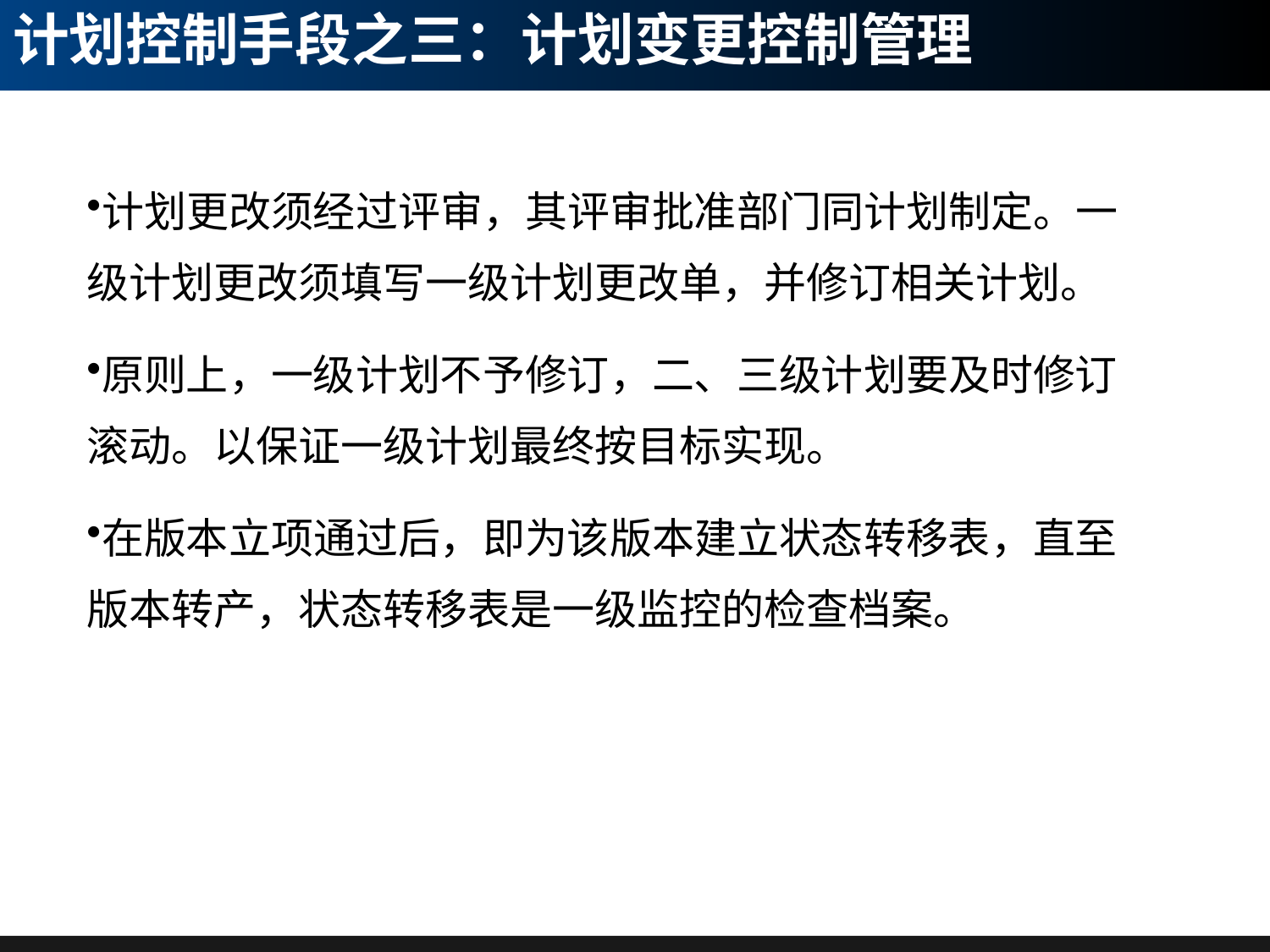

计划控制手段之三：计划变更控制管理
计划更改须经过评审，其评审批准部门同计划制定。一级计划更改须填写一级计划更改单，并修订相关计划。
原则上，一级计划不予修订，二、三级计划要及时修订滚动。以保证一级计划最终按目标实现。
在版本立项通过后，即为该版本建立状态转移表，直至版本转产，状态转移表是一级监控的检查档案。